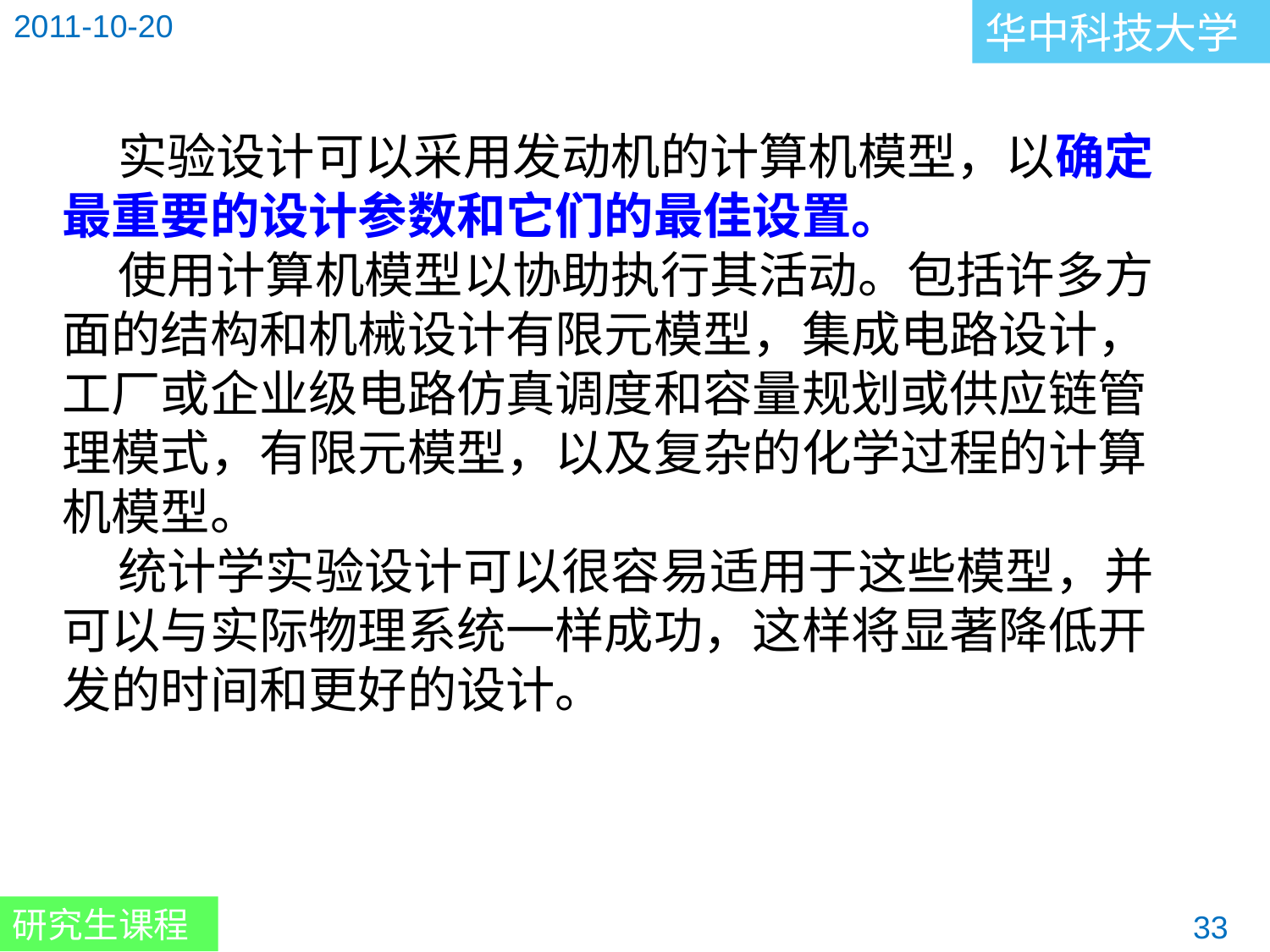

实验设计可以采用发动机的计算机模型，以确定最重要的设计参数和它们的最佳设置。
    使用计算机模型以协助执行其活动。包括许多方面的结构和机械设计有限元模型，集成电路设计，工厂或企业级电路仿真调度和容量规划或供应链管理模式，有限元模型，以及复杂的化学过程的计算机模型。
    统计学实验设计可以很容易适用于这些模型，并可以与实际物理系统一样成功，这样将显著降低开发的时间和更好的设计。